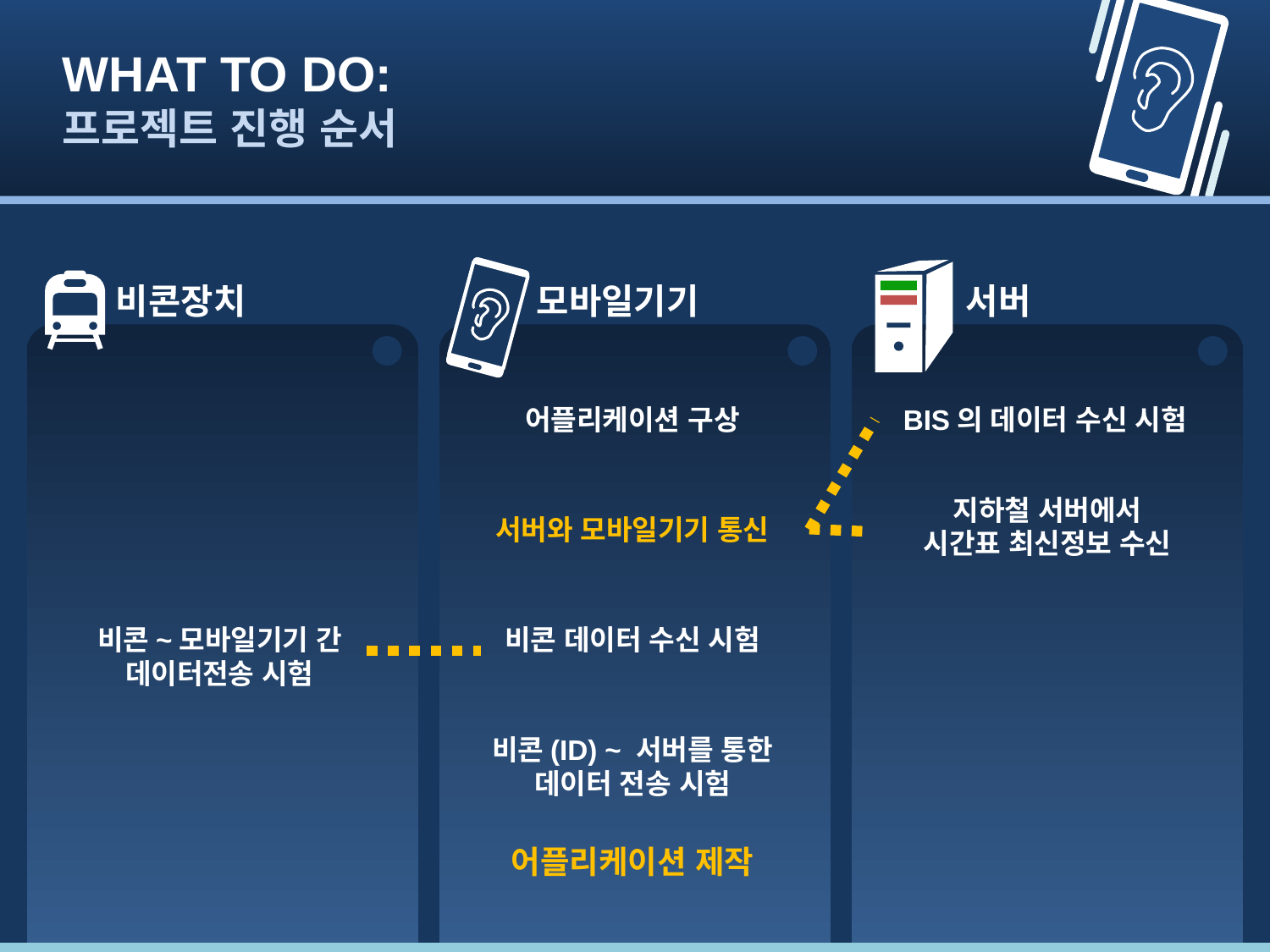

WHAT TO DO:
프로젝트 진행 순서

비콘장치
모바일기기
서버

어플리케이션 구상
BIS의 데이터 수신 시험
지하철 서버에서
시간표 최신정보 수신
서버와 모바일기기 통신
비콘~모바일기기 간
데이터전송 시험
비콘 데이터 수신 시험
비콘(ID) ~ 서버를 통한
데이터 전송 시험
어플리케이션 제작